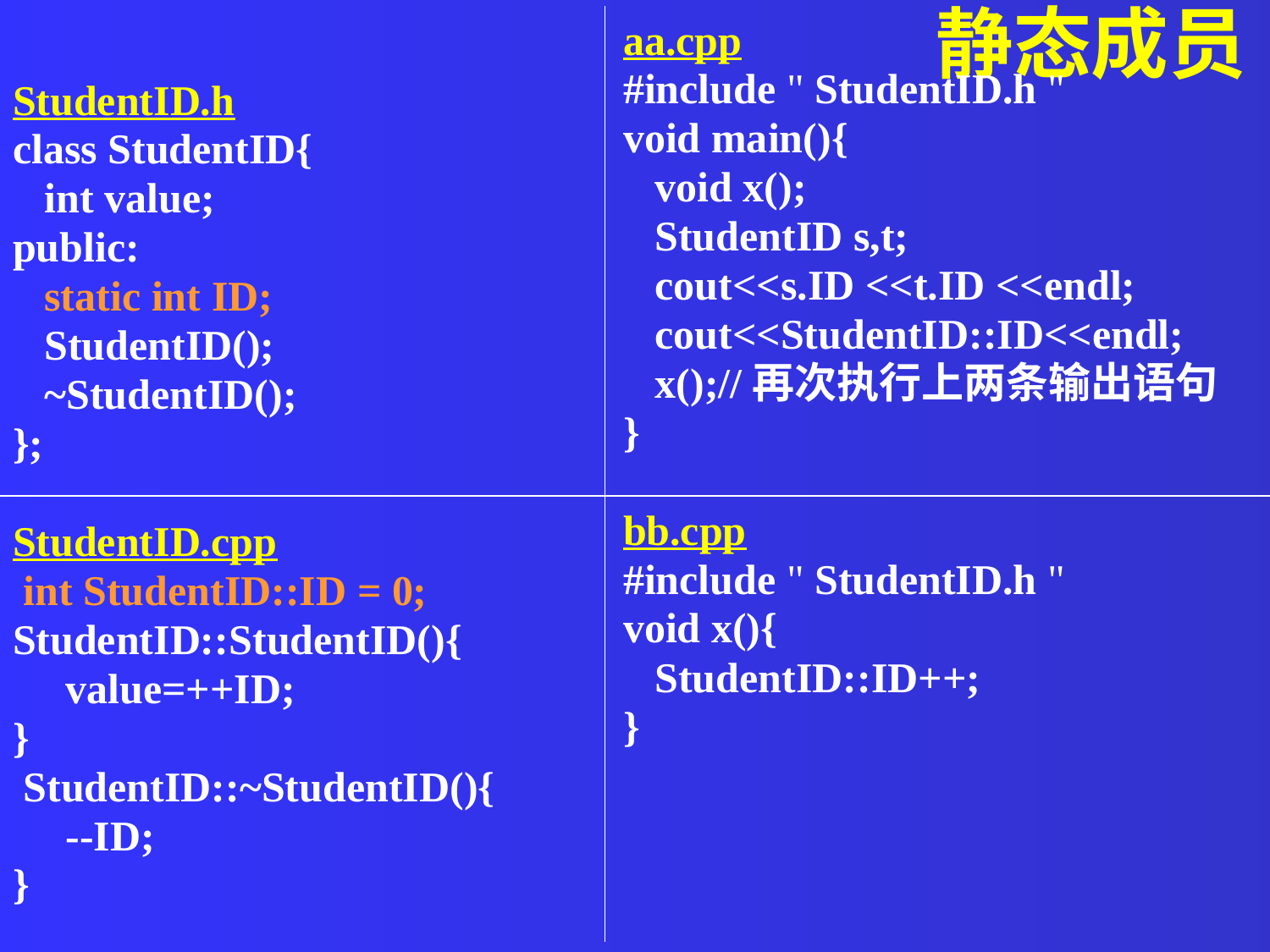

静态成员
aa.cpp
#include " StudentID.h "
void main(){
   void x();
   StudentID s,t;
   cout<<s.ID <<t.ID <<endl;
   cout<<StudentID::ID<<endl;
   x();//再次执行上两条输出语句
}

bb.cpp
#include " StudentID.h "
void x(){
   StudentID::ID++;
}

StudentID.h
class StudentID{
   int value;
public:
   static int ID;
   StudentID();
   ~StudentID();
};

StudentID.cpp
 int StudentID::ID = 0;
StudentID::StudentID(){
     value=++ID;
}
 StudentID::~StudentID(){
     --ID;
}